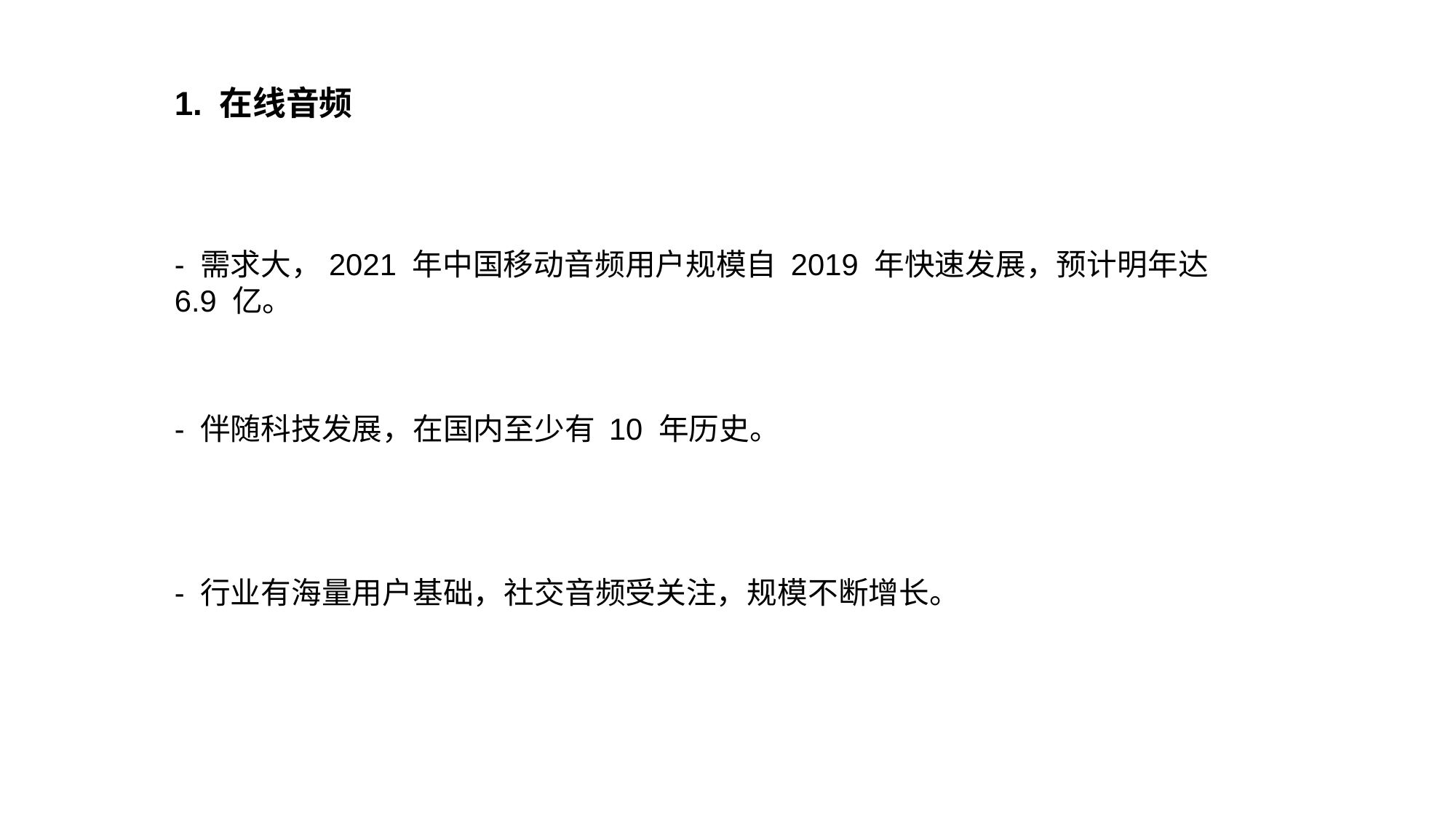

1. 在线音频

- 需求大，2021 年中国移动音频用户规模自 2019 年快速发展，预计明年达 6.9 亿。
- 伴随科技发展，在国内至少有 10 年历史。
- 行业有海量用户基础，社交音频受关注，规模不断增长。